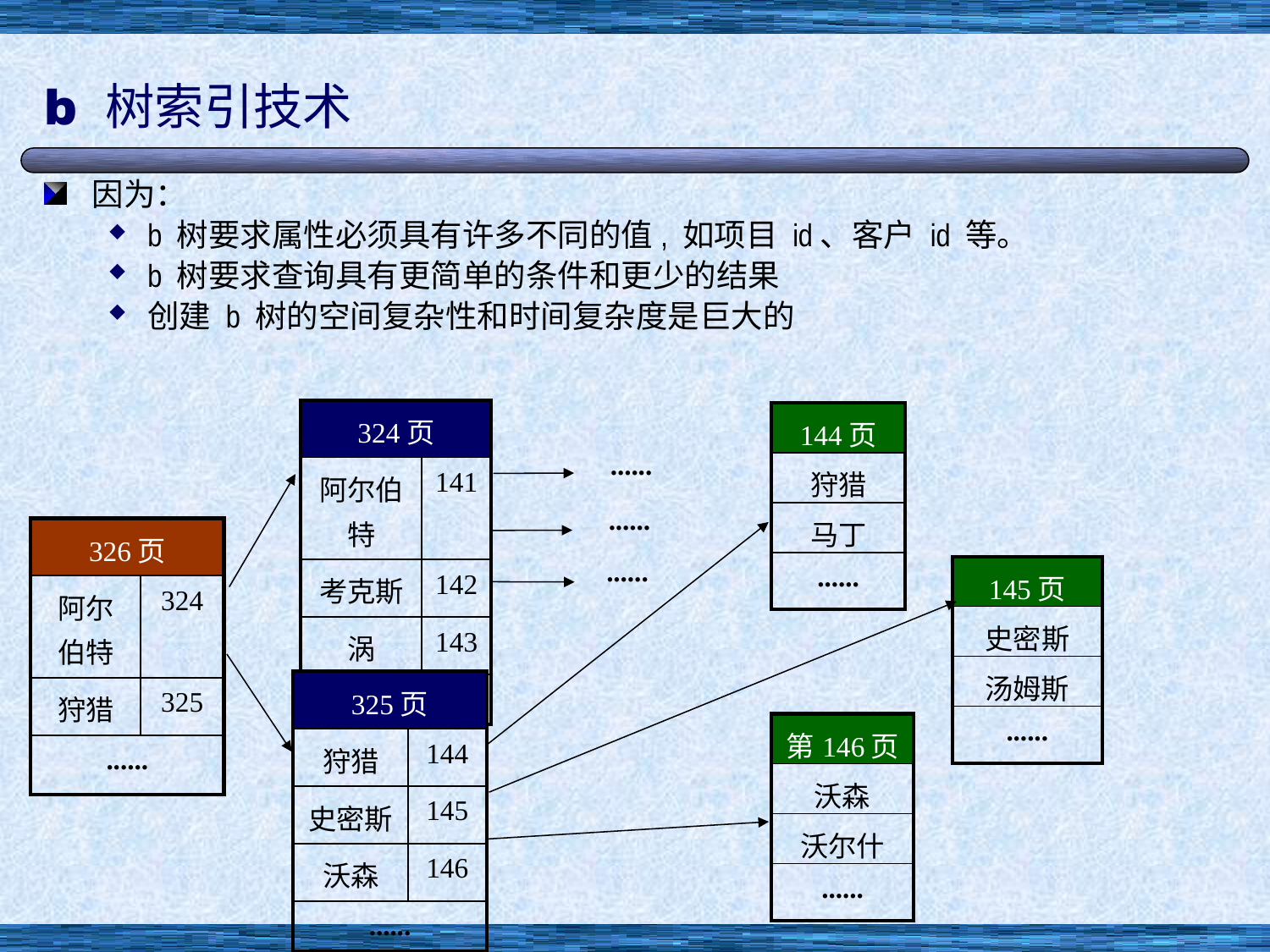

# b 树索引技术
因为：
b 树要求属性必须具有许多不同的值, 如项目 id、客户 id 等。
b 树要求查询具有更简单的条件和更少的结果
创建 b 树的空间复杂性和时间复杂度是巨大的
| 324页 |  |
| --- | --- |
| 阿尔伯特 | 141 |
| 考克斯 | 142 |
| 涡 | 143 |
| ...... |  |
| 144页 |
| --- |
| 狩猎 |
| 马丁 |
| ...... |
......

......
| 326页 |  |
| --- | --- |
| 阿尔伯特 | 324 |
| 狩猎 | 325 |
| ...... |  |

......
| 145页 |
| --- |
| 史密斯 |
| 汤姆斯 |
| ...... |

| 325页 |  |
| --- | --- |
| 狩猎 | 144 |
| 史密斯 | 145 |
| 沃森 | 146 |
| ...... |  |
| 第146页 |
| --- |
| 沃森 |
| 沃尔什 |
| ...... |